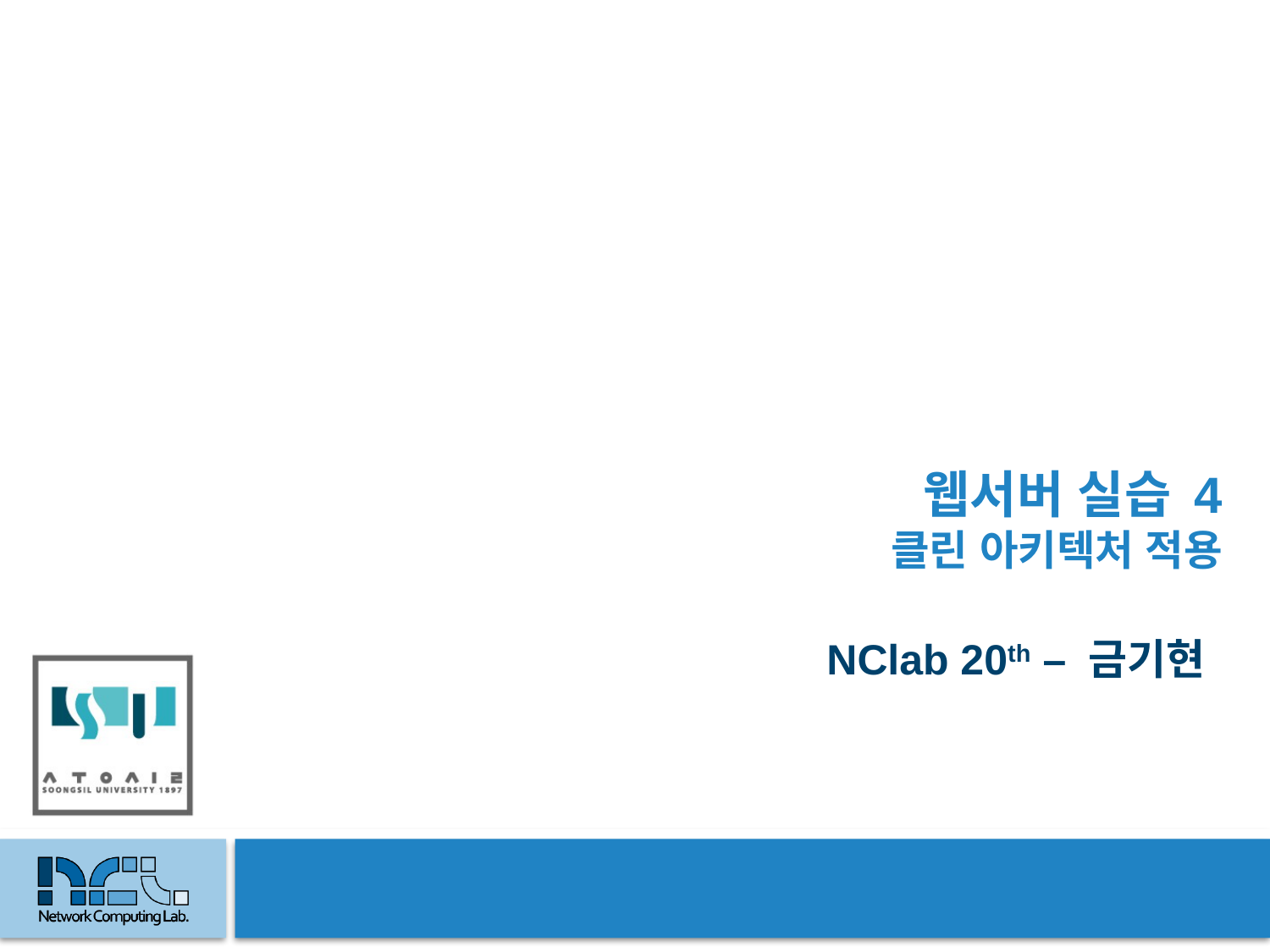

# 웹서버 실습 4 클린 아키텍처 적용
NClab 20th – 금기현